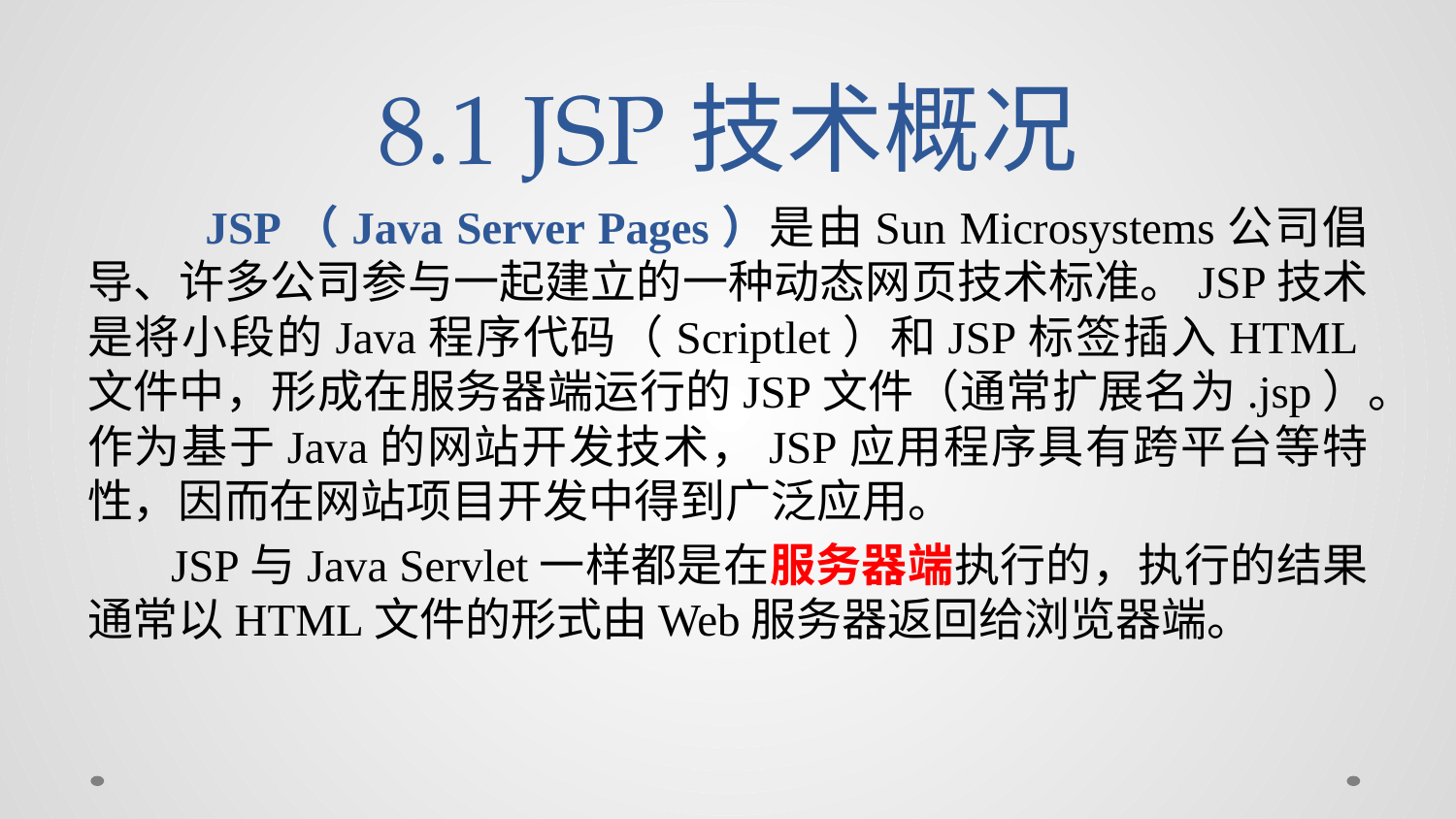

# 8.1 JSP技术概况
        JSP（Java Server Pages）是由Sun Microsystems公司倡导、许多公司参与一起建立的一种动态网页技术标准。JSP技术是将小段的Java程序代码（Scriptlet）和JSP标签插入HTML文件中，形成在服务器端运行的JSP文件（通常扩展名为.jsp）。作为基于Java的网站开发技术，JSP应用程序具有跨平台等特性，因而在网站项目开发中得到广泛应用。
       JSP与Java Servlet一样都是在服务器端执行的，执行的结果通常以HTML文件的形式由Web服务器返回给浏览器端。